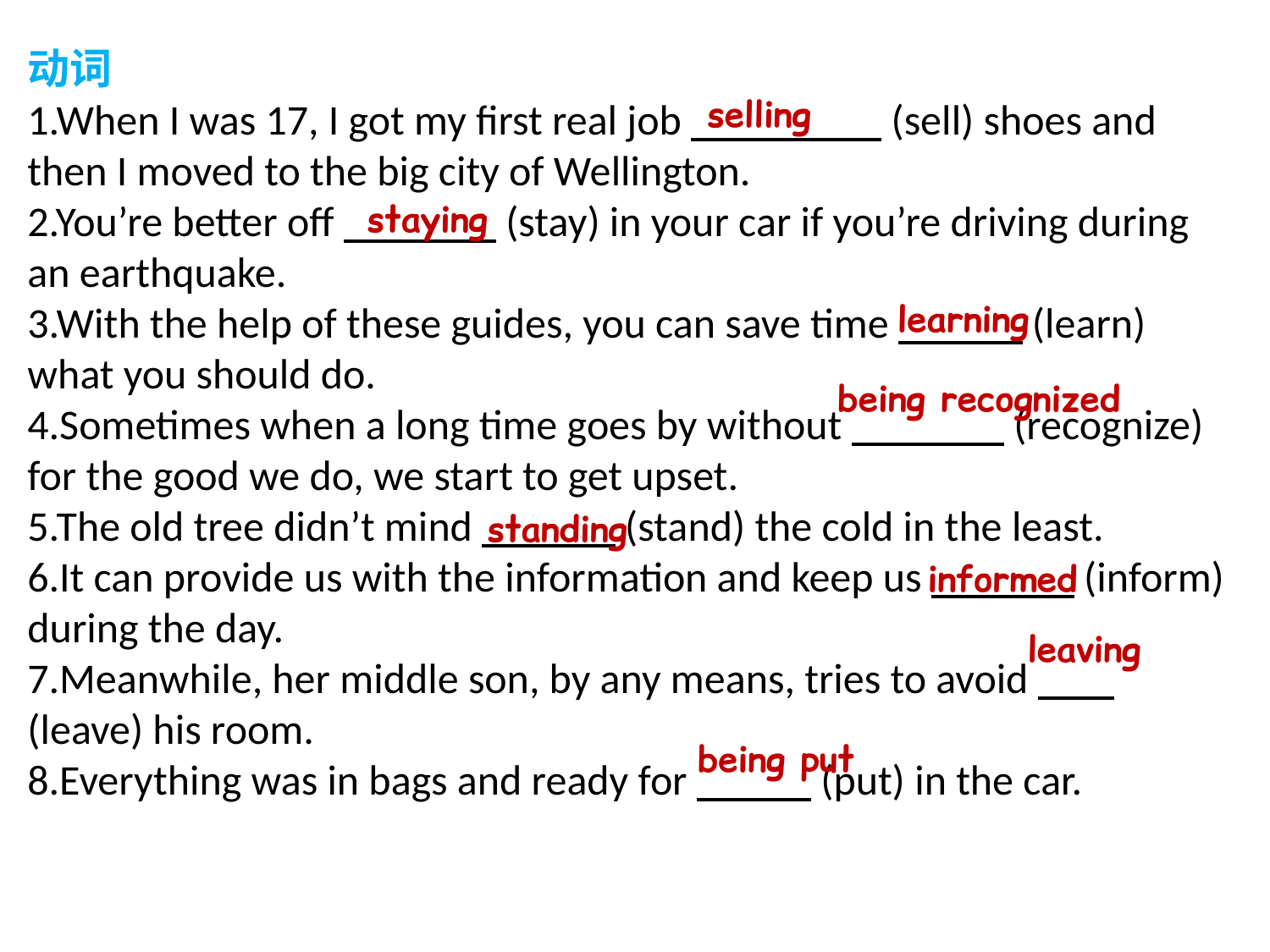

动词
1.When I was 17, I got my first real job                      (sell) shoes and then I moved to the big city of Wellington.
2.You’re better off                  (stay) in your car if you’re driving during an earthquake.
3.With the help of these guides, you can save time               (learn) what you should do.
4.Sometimes when a long time goes by without                  (recognize) for the good we do, we start to get upset.
5.The old tree didn’t mind                (stand) the cold in the least.
6.It can provide us with the information and keep us                 (inform) during the day.
7.Meanwhile, her middle son, by any means, tries to avoid          (leave) his room.
8.Everything was in bags and ready for              (put) in the car.
selling
staying
learning
being recognized
standing
informed
leaving
being put